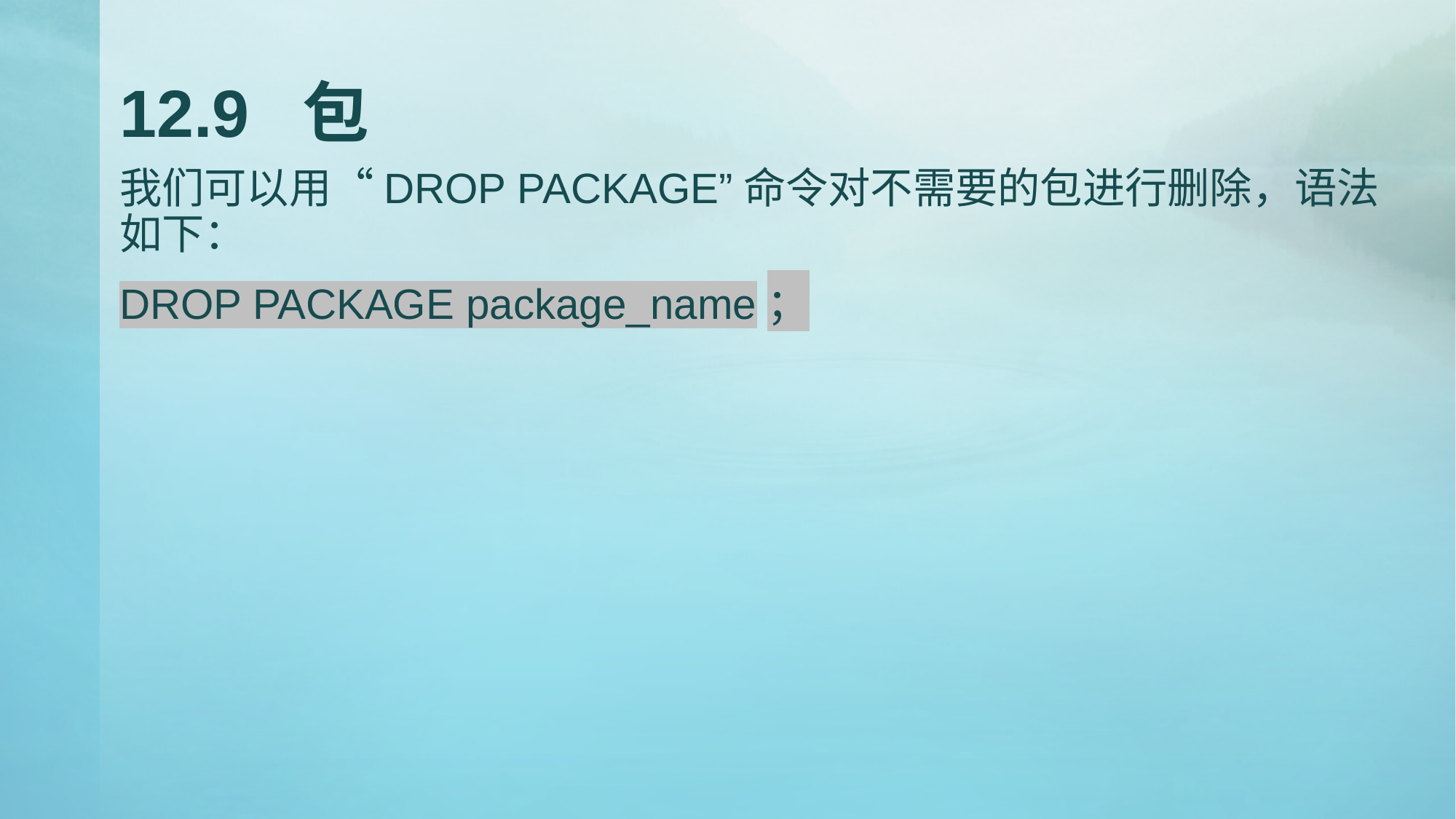

# 12.9  包
我们可以用“DROP PACKAGE”命令对不需要的包进行删除，语法如下：
DROP PACKAGE package_name；